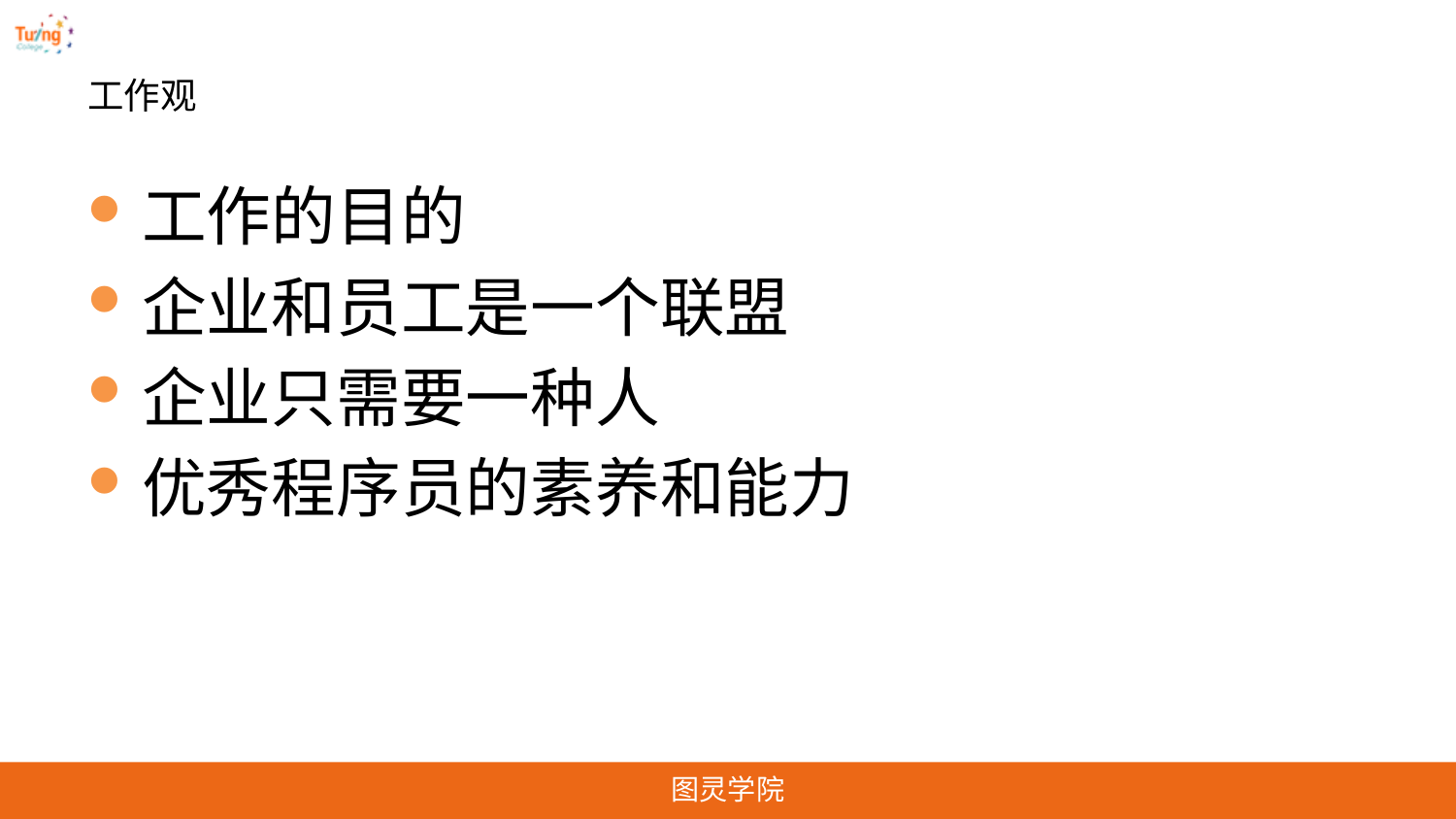

# 工作观
工作的目的
企业和员工是一个联盟
企业只需要一种人
优秀程序员的素养和能力
图灵学院